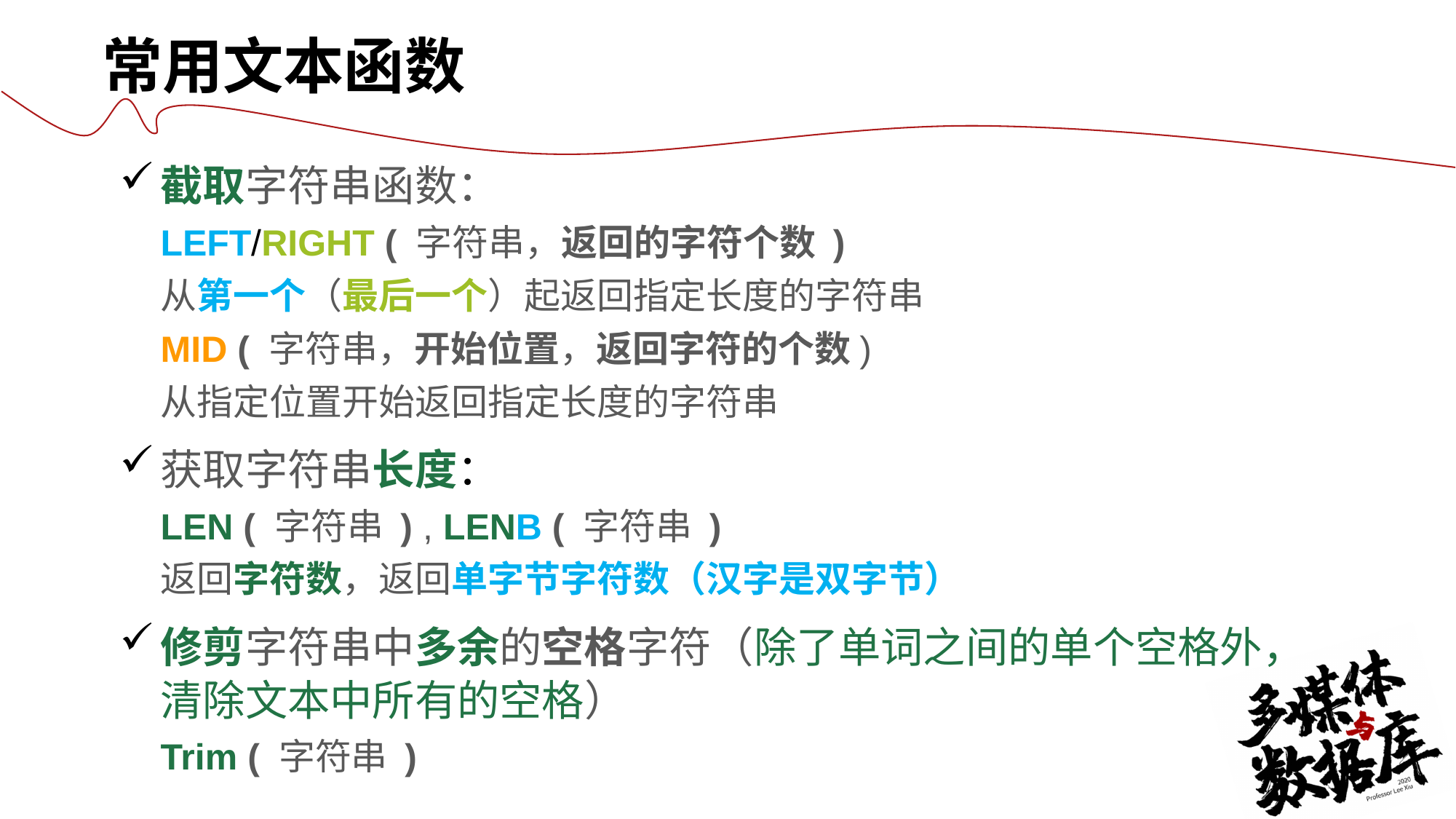

常用文本函数
截取字符串函数：
LEFT/RIGHT ( 字符串，返回的字符个数 )
从第一个（最后一个）起返回指定长度的字符串
MID ( 字符串，开始位置，返回字符的个数)
从指定位置开始返回指定长度的字符串
获取字符串长度：
LEN ( 字符串 ) , LENB ( 字符串 )
返回字符数，返回单字节字符数（汉字是双字节）
修剪字符串中多余的空格字符（除了单词之间的单个空格外，清除文本中所有的空格）
Trim ( 字符串 )